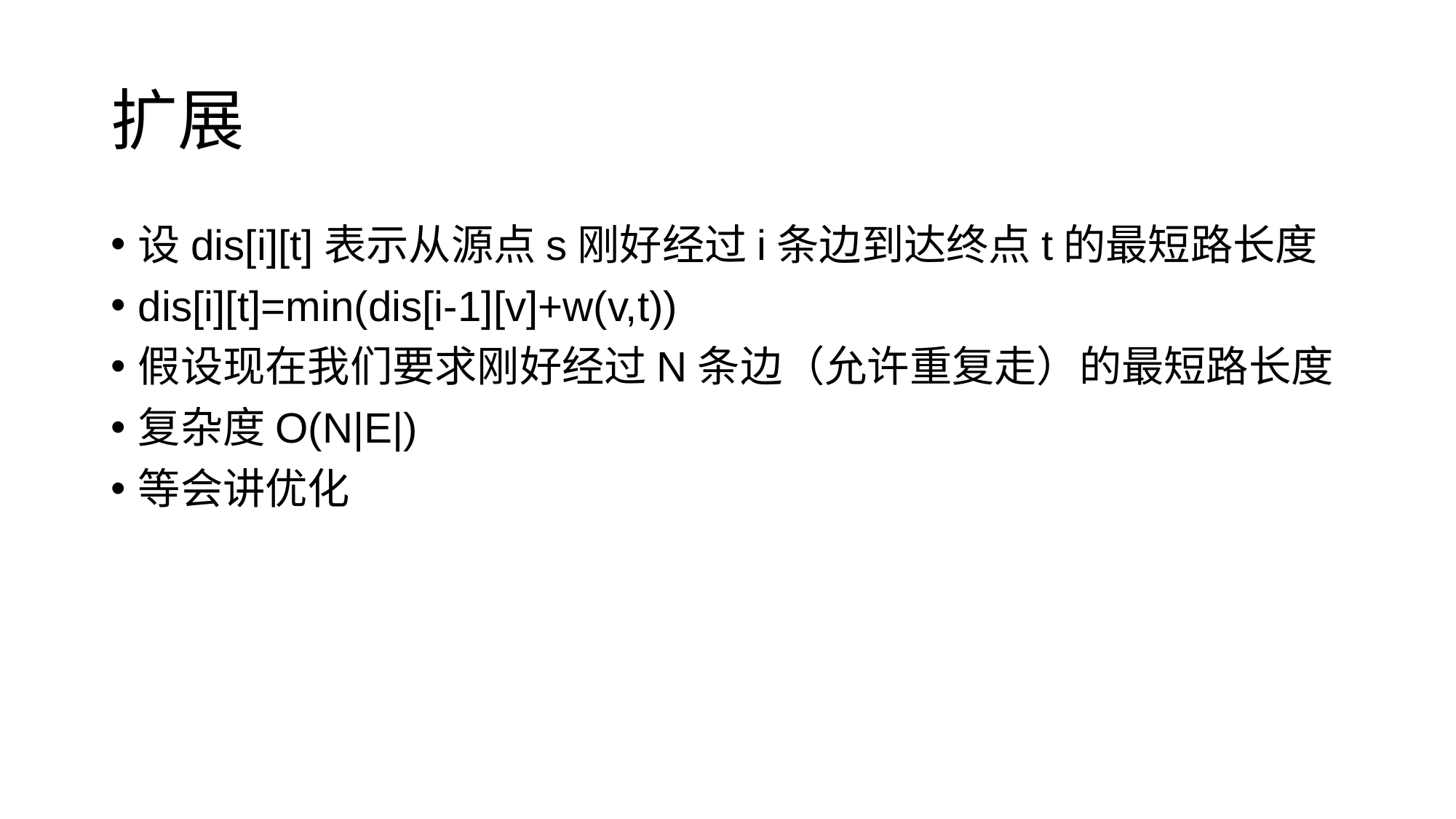

# 扩展
设dis[i][t]表示从源点s刚好经过i条边到达终点t的最短路长度
dis[i][t]=min(dis[i-1][v]+w(v,t))
假设现在我们要求刚好经过N条边（允许重复走）的最短路长度
复杂度O(N|E|)
等会讲优化